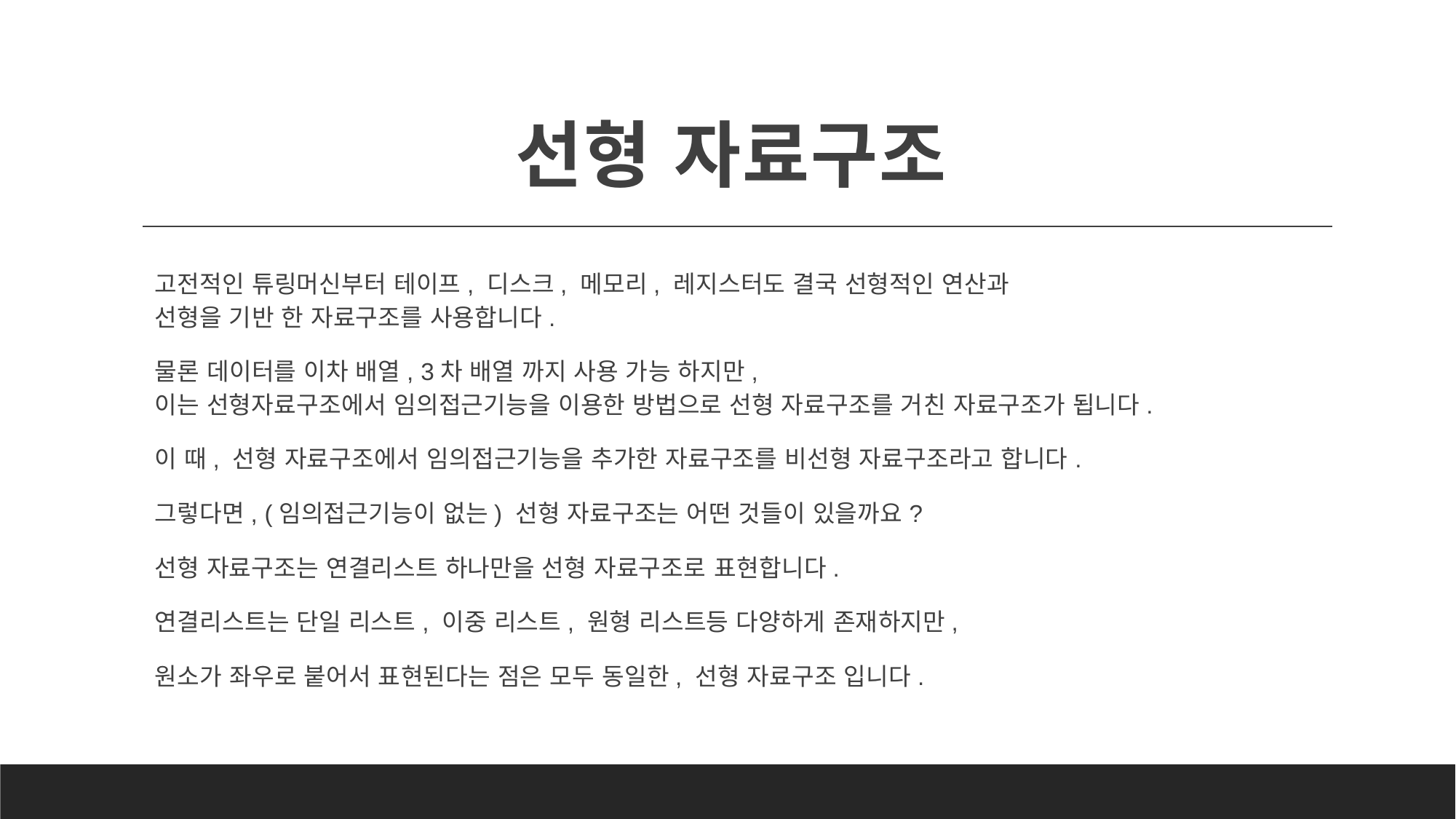

# 선형 자료구조
고전적인 튜링머신부터 테이프, 디스크, 메모리, 레지스터도 결국 선형적인 연산과
선형을 기반 한 자료구조를 사용합니다.
물론 데이터를 이차 배열, 3차 배열 까지 사용 가능 하지만,
이는 선형자료구조에서 임의접근기능을 이용한 방법으로 선형 자료구조를 거친 자료구조가 됩니다.
이 때, 선형 자료구조에서 임의접근기능을 추가한 자료구조를 비선형 자료구조라고 합니다.
그렇다면, (임의접근기능이 없는) 선형 자료구조는 어떤 것들이 있을까요?
선형 자료구조는 연결리스트 하나만을 선형 자료구조로 표현합니다.
연결리스트는 단일 리스트, 이중 리스트, 원형 리스트등 다양하게 존재하지만,
원소가 좌우로 붙어서 표현된다는 점은 모두 동일한, 선형 자료구조 입니다.